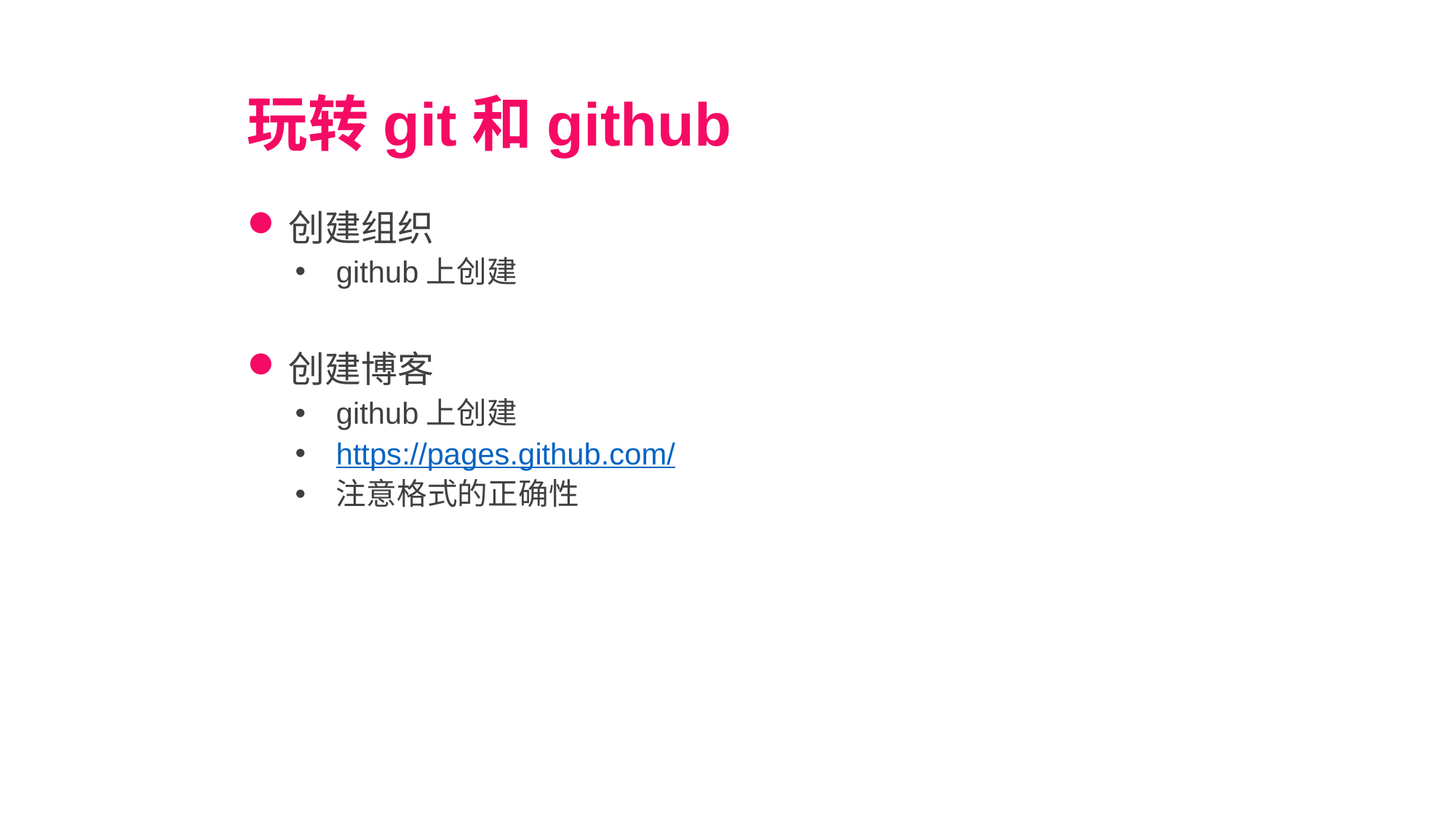

# 玩转git和github
创建组织
github上创建

创建博客
github上创建
https://pages.github.com/
注意格式的正确性